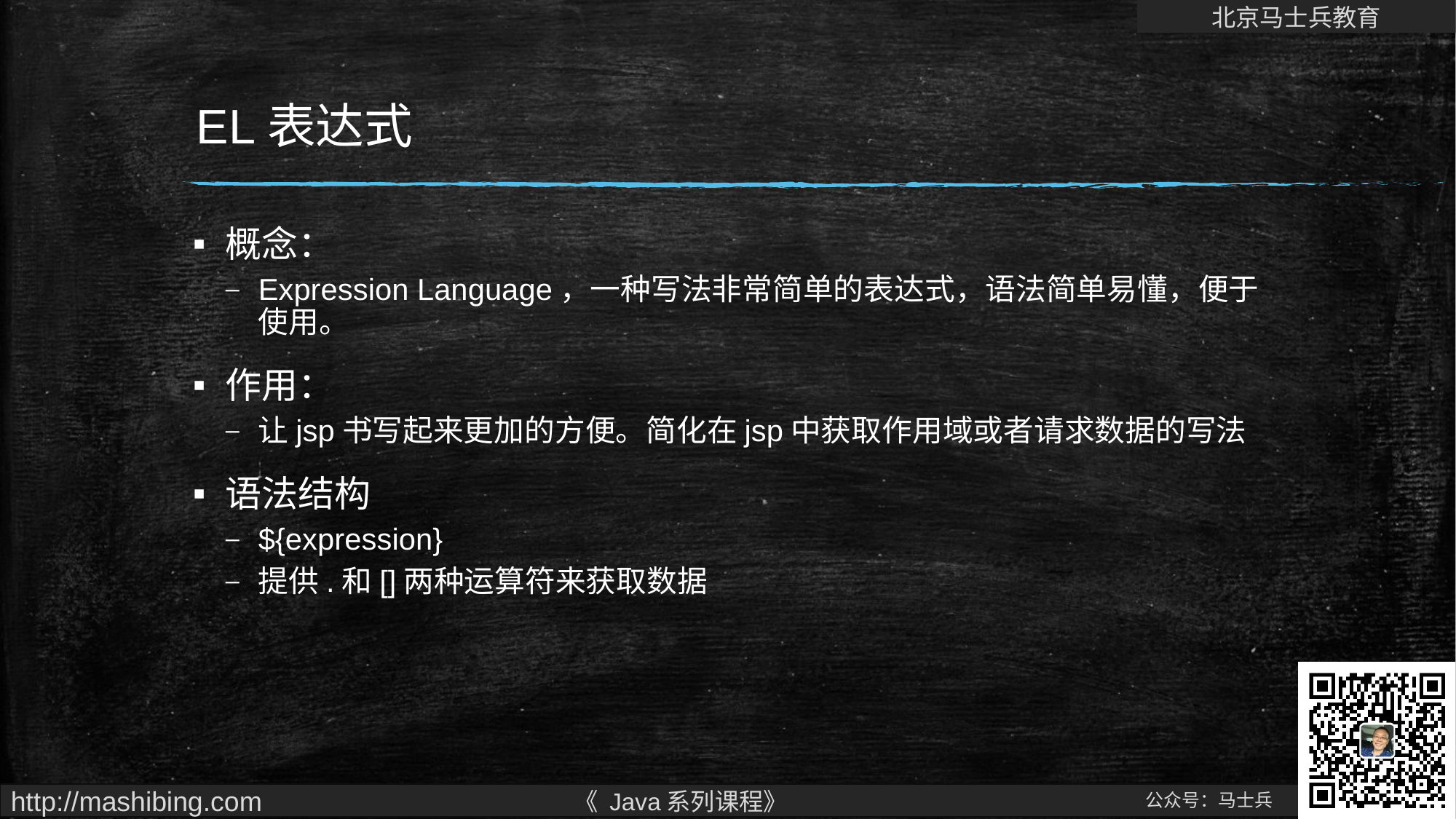

# EL表达式
概念：
Expression Language，一种写法非常简单的表达式，语法简单易懂，便于使用。
作用：
让jsp书写起来更加的方便。简化在jsp中获取作用域或者请求数据的写法
语法结构
${expression}
提供.和[]两种运算符来获取数据